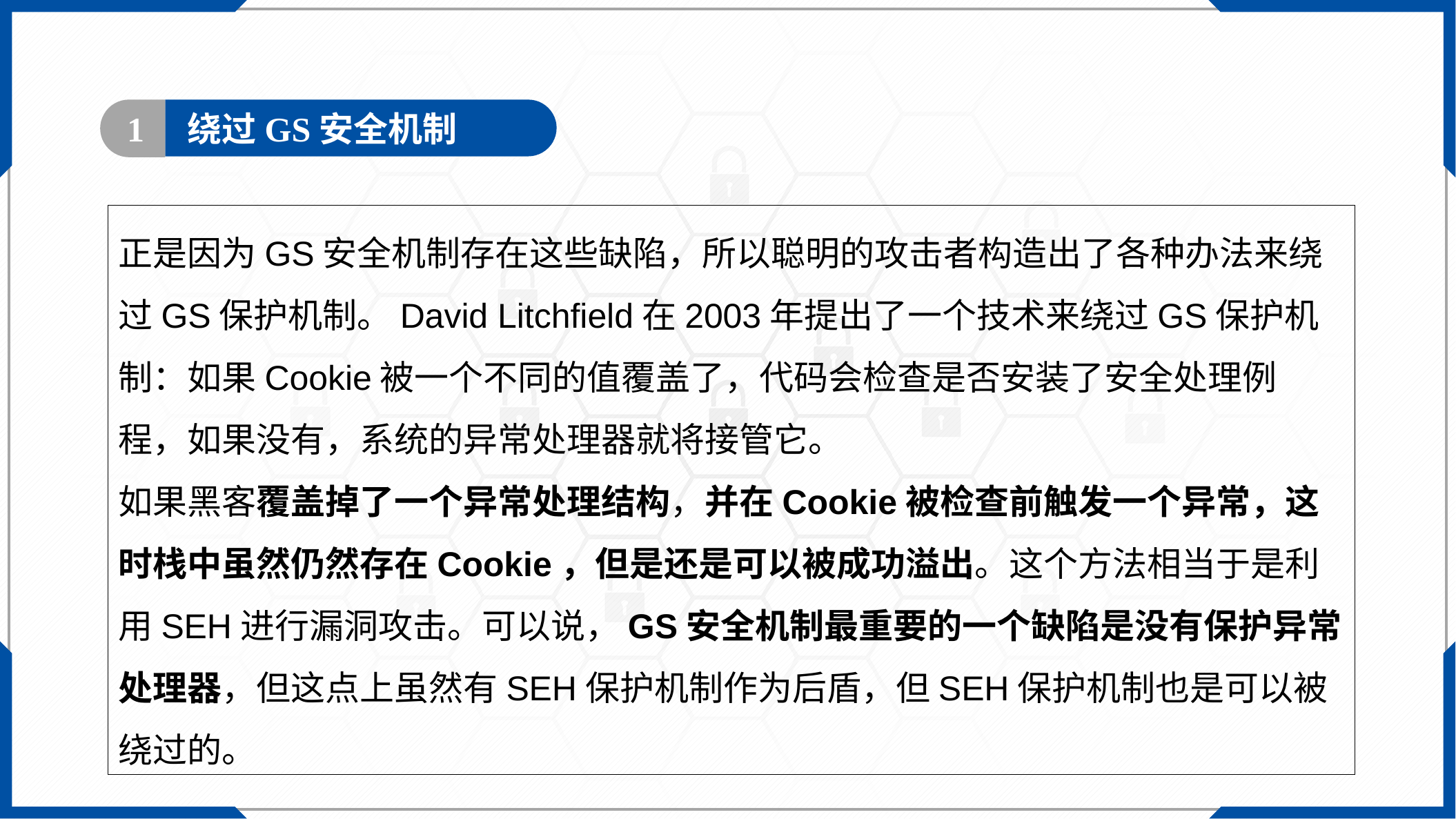

1
绕过GS安全机制
正是因为GS安全机制存在这些缺陷，所以聪明的攻击者构造出了各种办法来绕过GS保护机制。David Litchfield在2003年提出了一个技术来绕过GS保护机制：如果Cookie被一个不同的值覆盖了，代码会检查是否安装了安全处理例程，如果没有，系统的异常处理器就将接管它。
如果黑客覆盖掉了一个异常处理结构，并在Cookie被检查前触发一个异常，这时栈中虽然仍然存在Cookie，但是还是可以被成功溢出。这个方法相当于是利用SEH进行漏洞攻击。可以说，GS安全机制最重要的一个缺陷是没有保护异常处理器，但这点上虽然有SEH保护机制作为后盾，但SEH保护机制也是可以被绕过的。